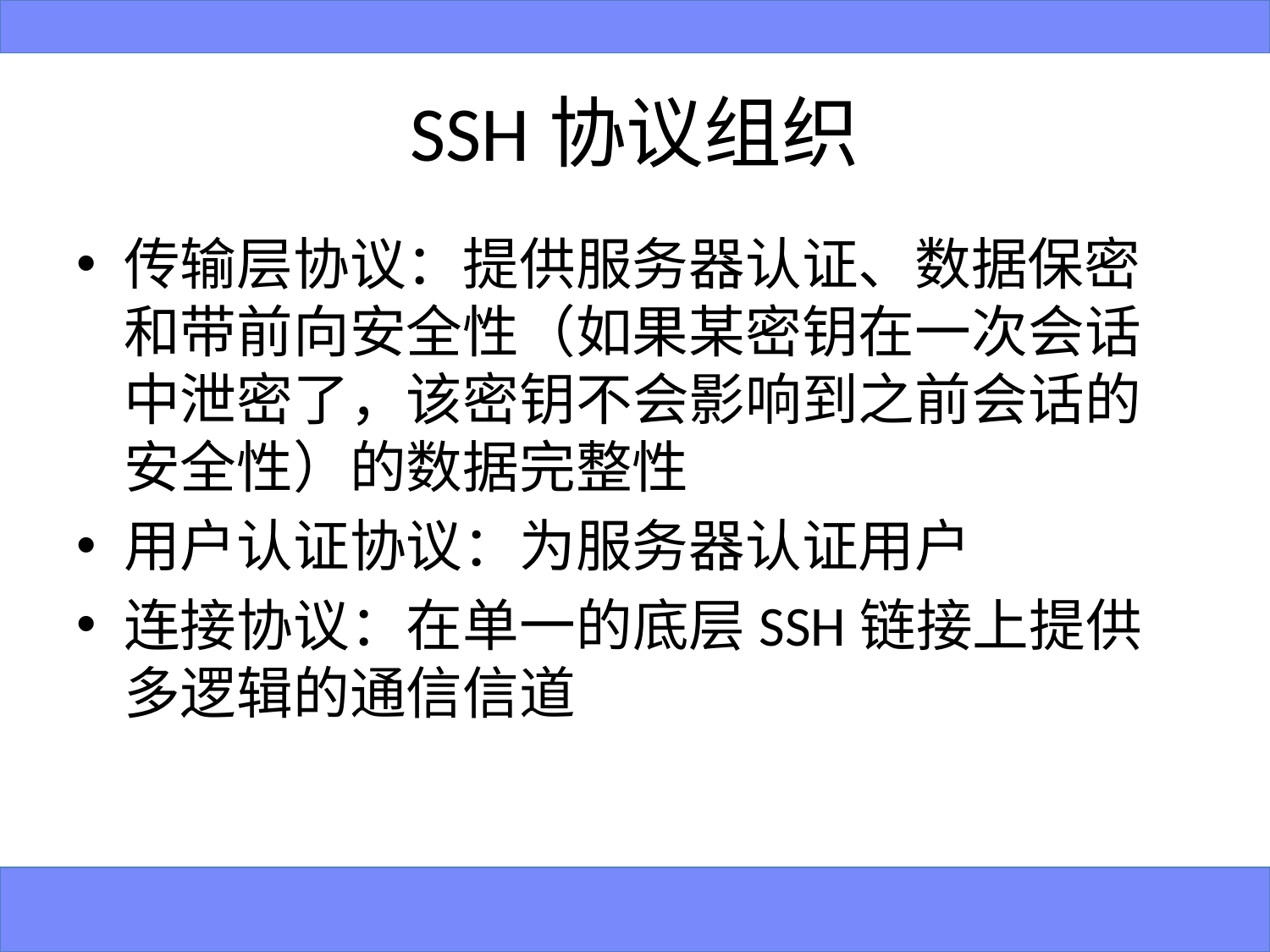

# SSH协议组织
传输层协议：提供服务器认证、数据保密和带前向安全性（如果某密钥在一次会话中泄密了，该密钥不会影响到之前会话的安全性）的数据完整性
用户认证协议：为服务器认证用户
连接协议：在单一的底层SSH链接上提供多逻辑的通信信道
47